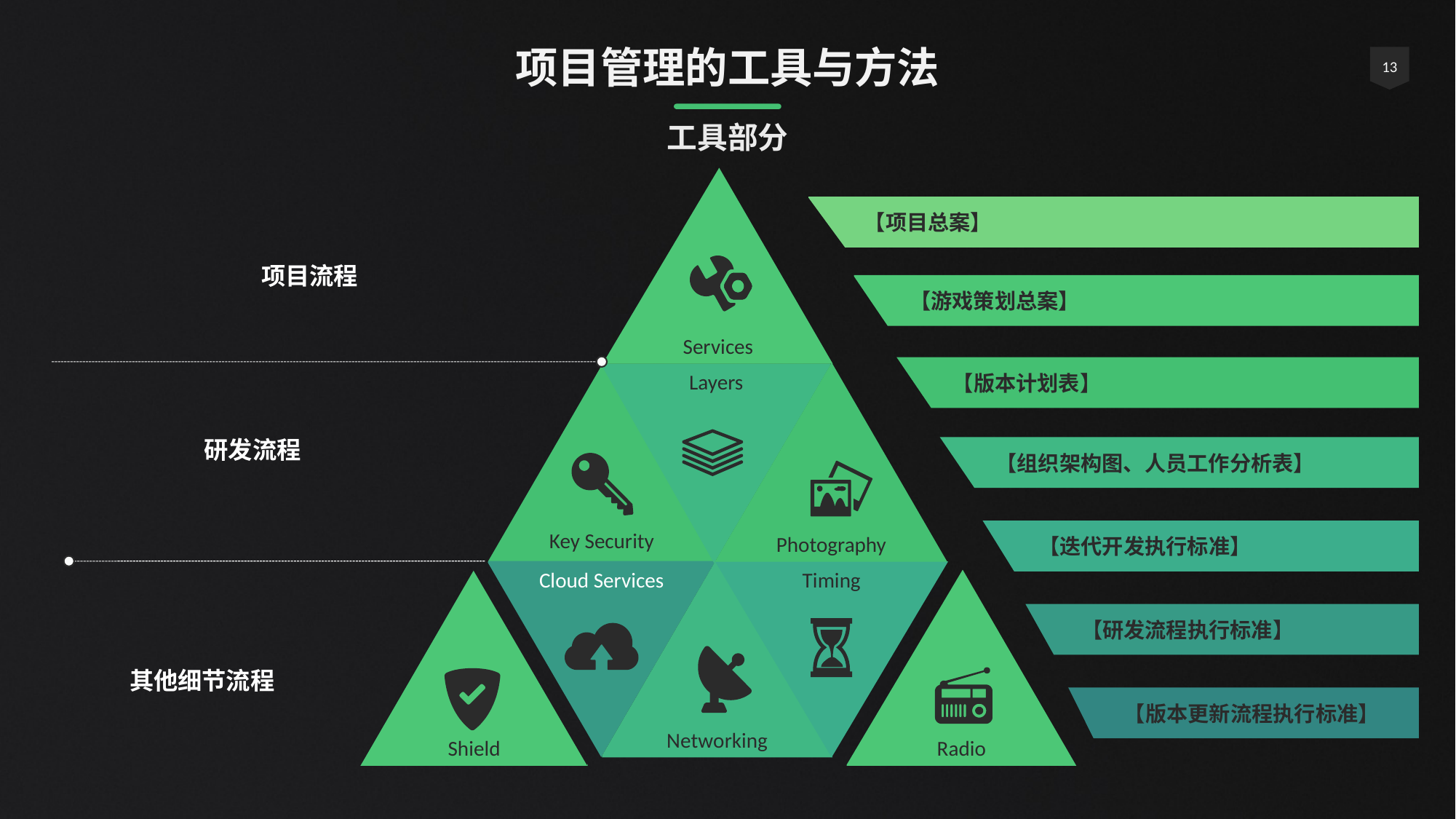

13
# 项目管理的工具与方法

工具部分
Services

【项目总案】
项目流程
【游戏策划总案】

【版本计划表】
Photography

Layers

Key Security

研发流程
【组织架构图、人员工作分析表】
【迭代开发执行标准】
Networking

Cloud Services

Timing

Radio

Shield

【研发流程执行标准】
其他细节流程
【版本更新流程执行标准】